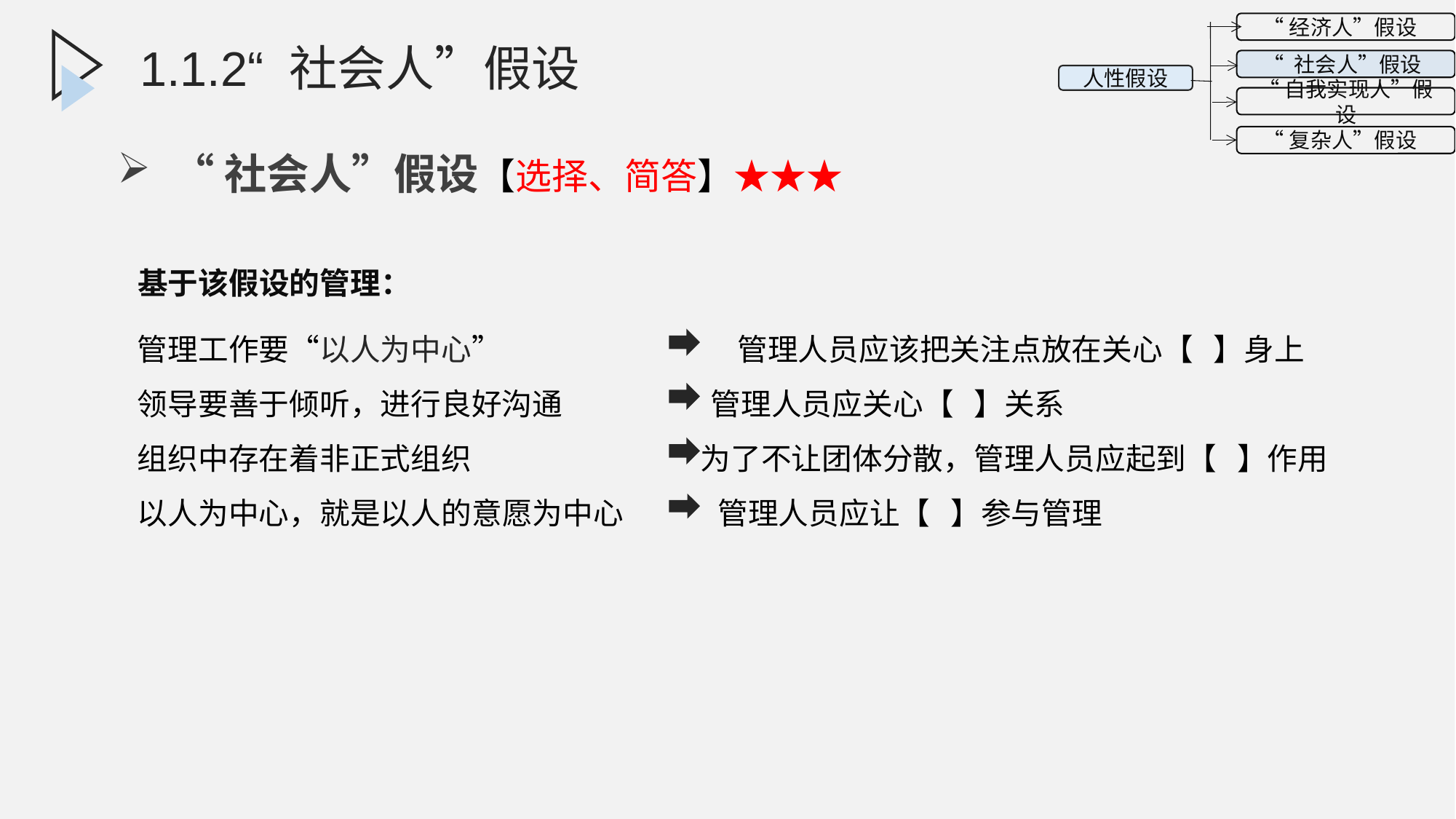

1.1.2.2基于“社会人”假设的管理
   “经济人”假设
   “ 社会人”假设
人性假设

“自我实现人”假设
   “复杂人”假设
1.1.2“ 社会人”假设
“社会人”假设【选择、简答】★★★

基于该假设的管理：
管理工作要“以人为中心”                                   管理人员应该把关注点放在关心【   】身上
领导要善于倾听，进行良好沟通                      管理人员应关心【   】关系
组织中存在着非正式组织                                  为了不让团体分散，管理人员应起到【   】作用
以人为中心，就是以人的意愿为中心              管理人员应让【   】参与管理